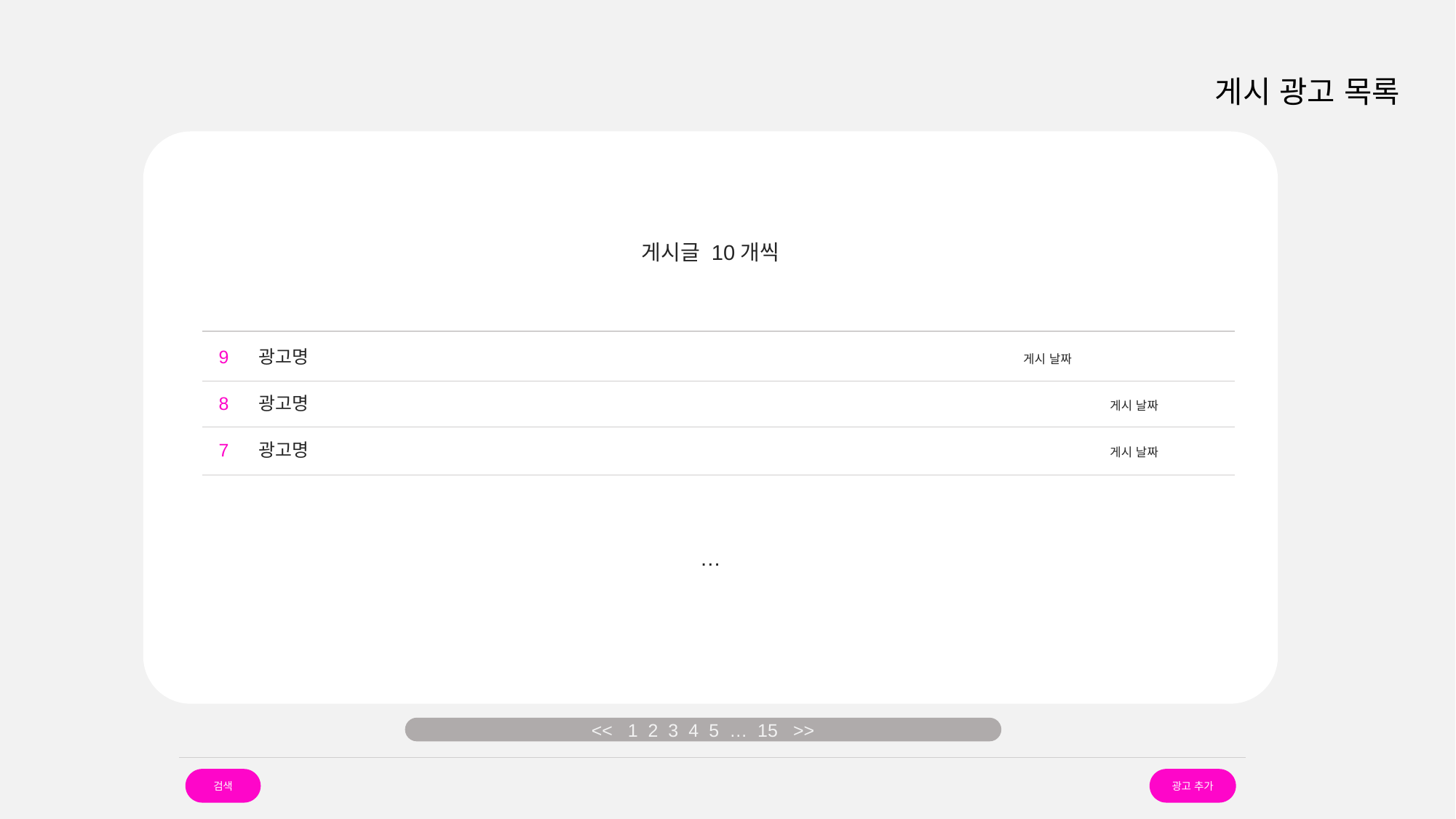

게시 광고 목록

게시글 10개씩

…

9     광고명  							        게시 날짜
8     광고명							                         게시 날짜
7     광고명							                         게시 날짜
<<   1  2  3  4  5  …  15   >>
검색
광고 추가